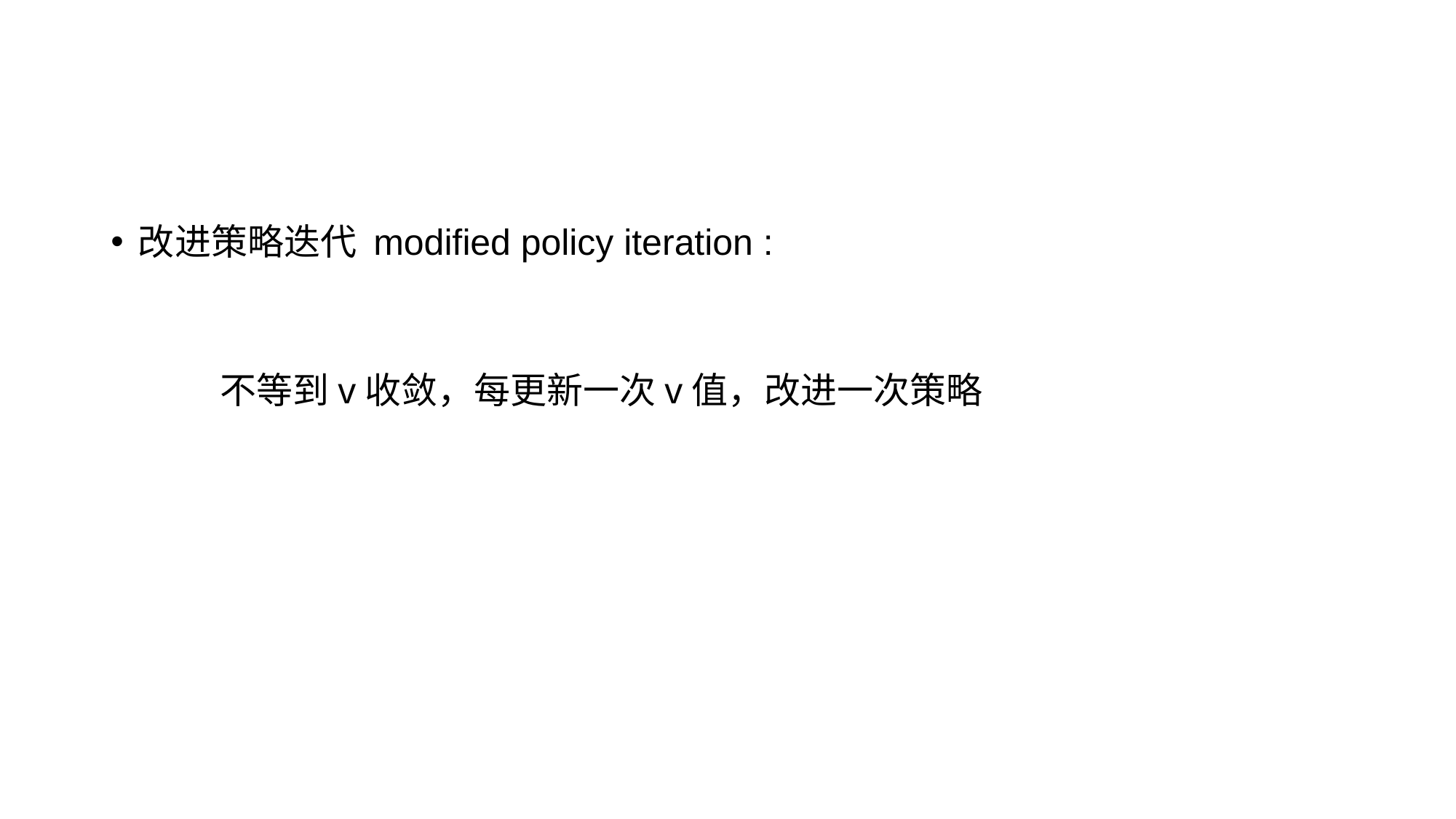

#
改进策略迭代 modified policy iteration :

不等到v收敛，每更新一次v值，改进一次策略